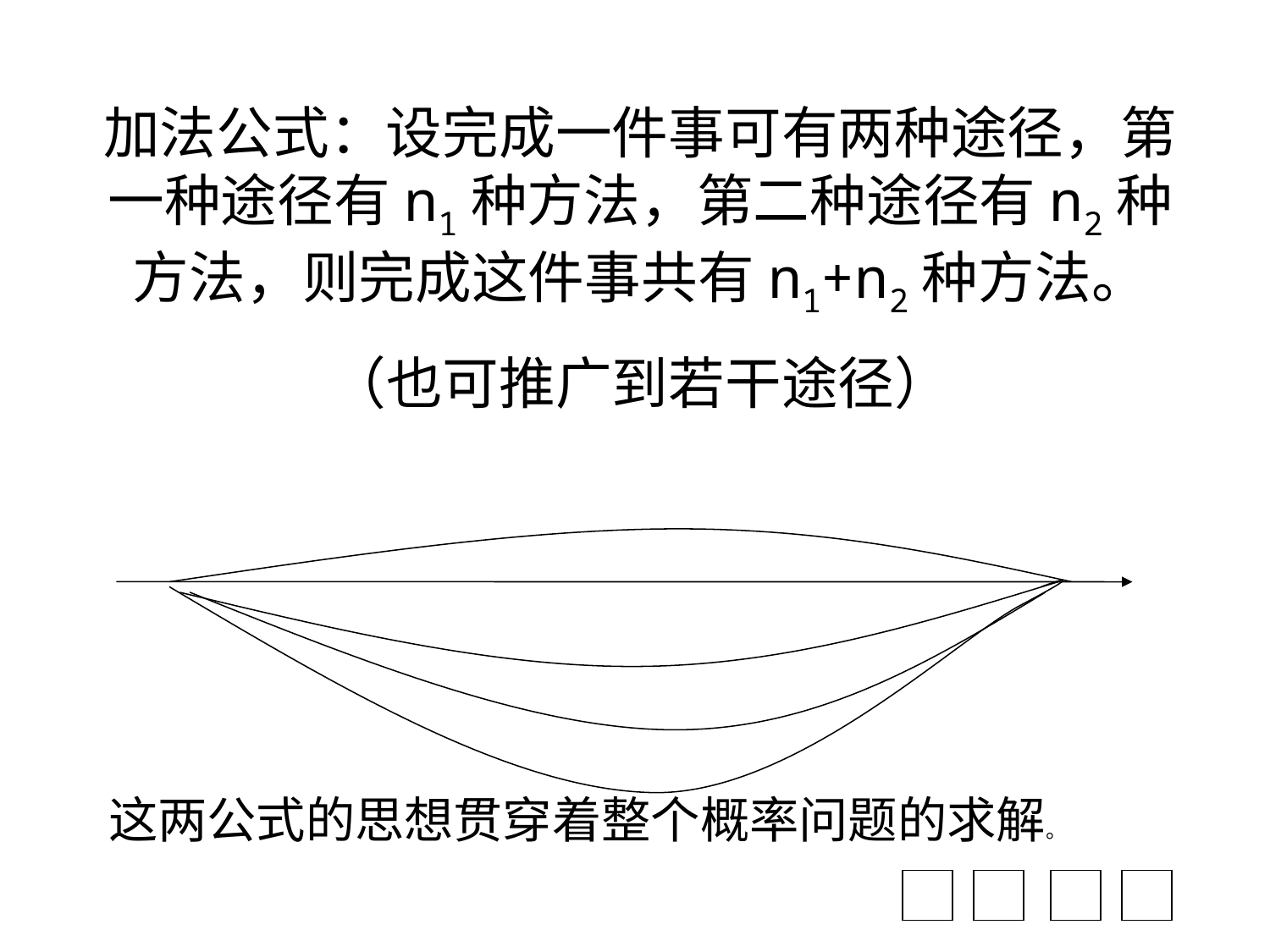

加法公式：设完成一件事可有两种途径，第一种途径有n1种方法，第二种途径有n2种方法，则完成这件事共有n1+n2种方法。
（也可推广到若干途径）

这两公式的思想贯穿着整个概率问题的求解。